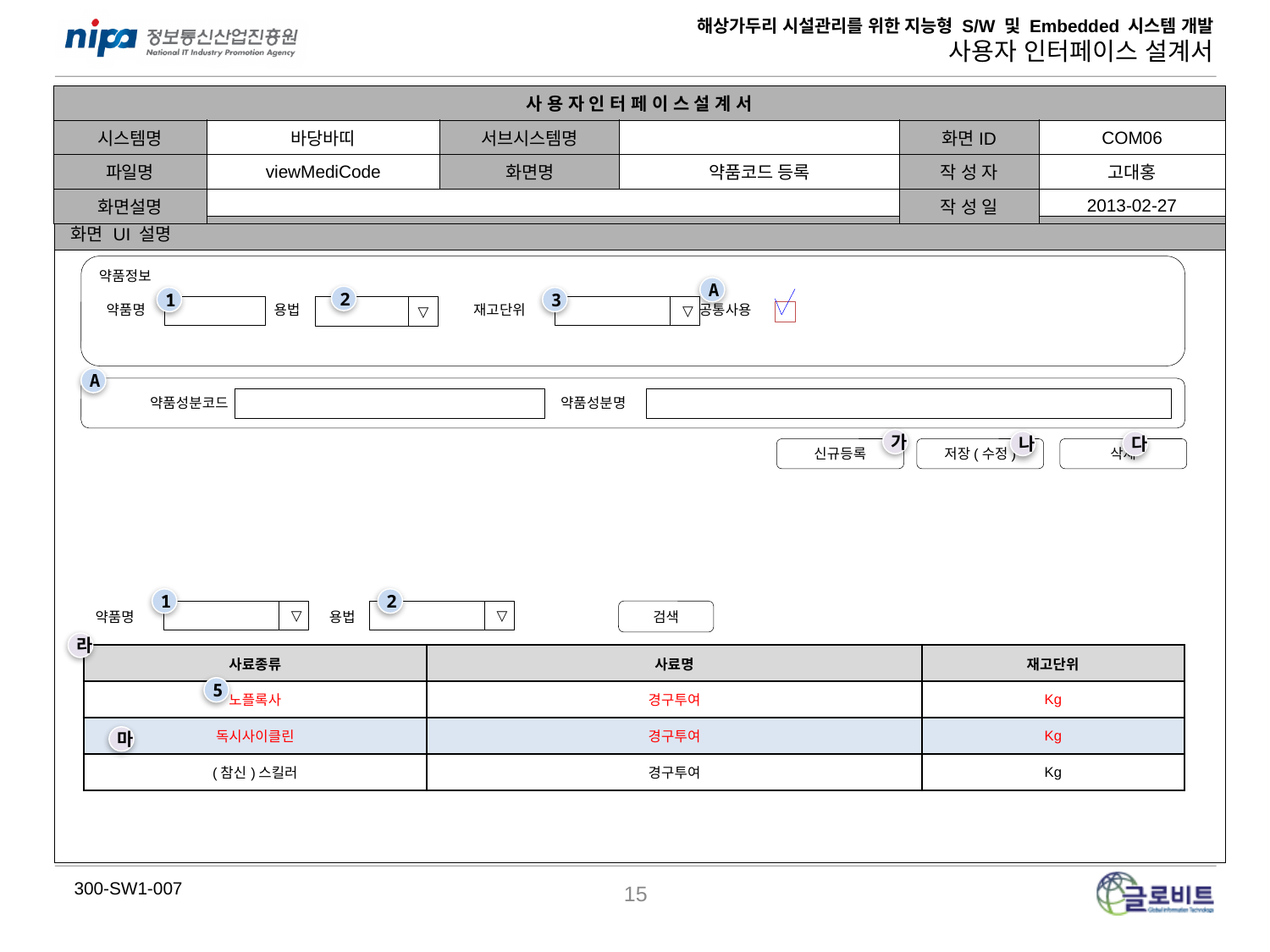

| 사 용 자 인 터 페 이 스 설 계 서 |  |  |  |  |  |
| --- | --- | --- | --- | --- | --- |
| 시스템명 | 바당바띠 | 서브시스템명 |  | 화면ID | COM06 |
| 파일명 | viewMediCode | 화면명 | 약품코드 등록 | 작 성 자 | 고대홍 |
| 화면설명 |  |  |  | 작 성 일 | 2013-02-27 |
| 화면 UI 설명 |
| --- |
|  |
약품정보

 약품명	            용법	                              재고단위	                       공통사용

A
2
1
3

▽

▽
A

약품성분코드

약품성분명

가
나
다
신규등록
저장(수정)
삭제
1
2

▽

▽
검색
용법
약품명
라
| 사료종류 | 사료명 | 재고단위 |
| --- | --- | --- |
| 노플록사 | 경구투여 | Kg |
| 독시사이클린 | 경구투여 | Kg |
| (참신)스킬러 | 경구투여 | Kg |
5
마